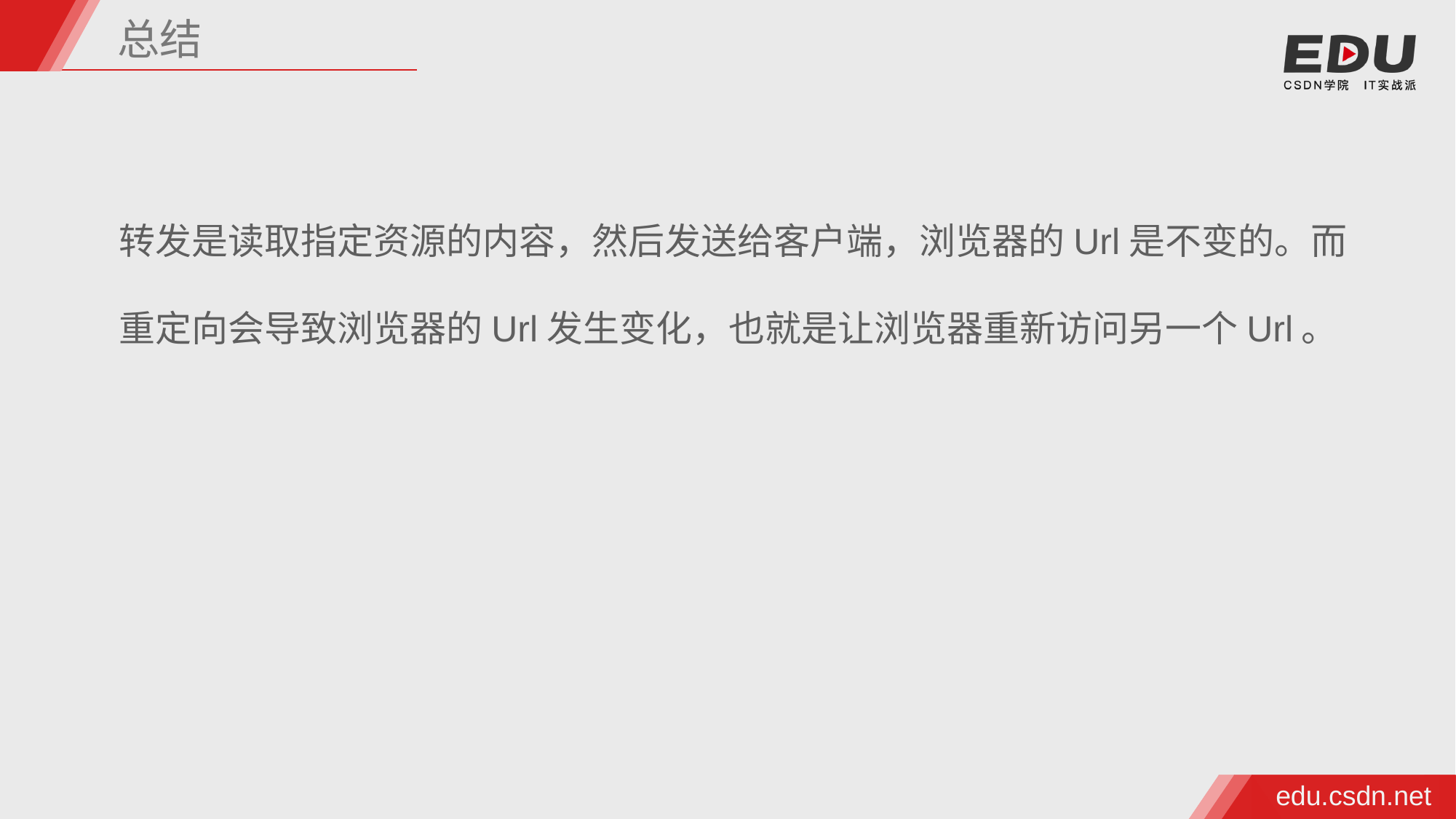

总结
转发是读取指定资源的内容，然后发送给客户端，浏览器的Url是不变的。而
重定向会导致浏览器的Url发生变化，也就是让浏览器重新访问另一个Url。
edu.csdn.net